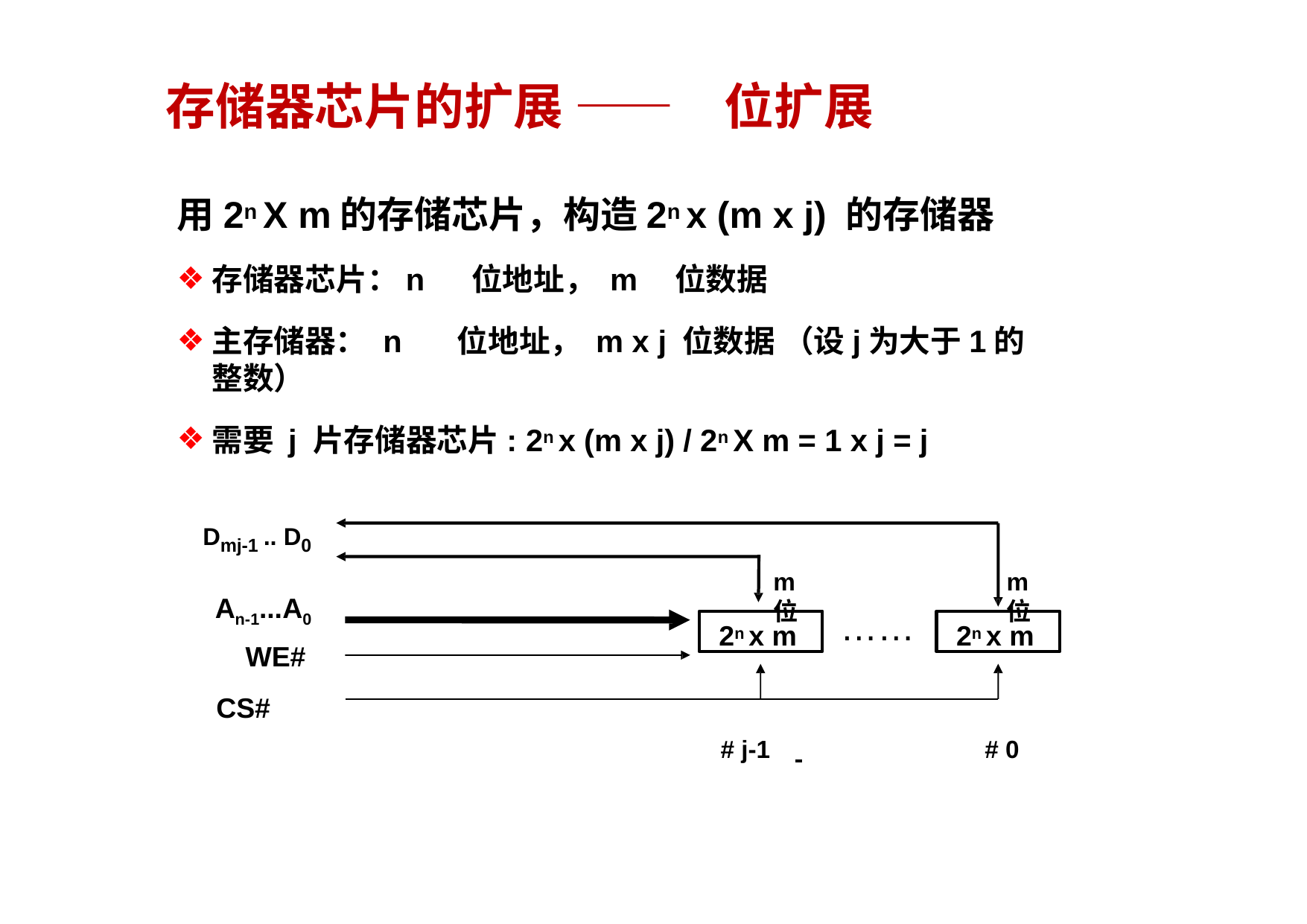

# 存储器芯片的扩展 ——	位扩展
用2n X m的存储芯片，构造2n x (m x j) 的存储器
存储器芯片：n	位地址， m	位数据
主存储器： n	位地址， m x j 位数据 （设j为大于1的整数）
需要 j 片存储器芯片: 2n x (m x j) / 2n X m = 1 x j = j

Dmj-1 .. D0

m位
m位
An-1...A0  WE#
CS#
……

2n x m
2n x m

# j-1	 		# 0